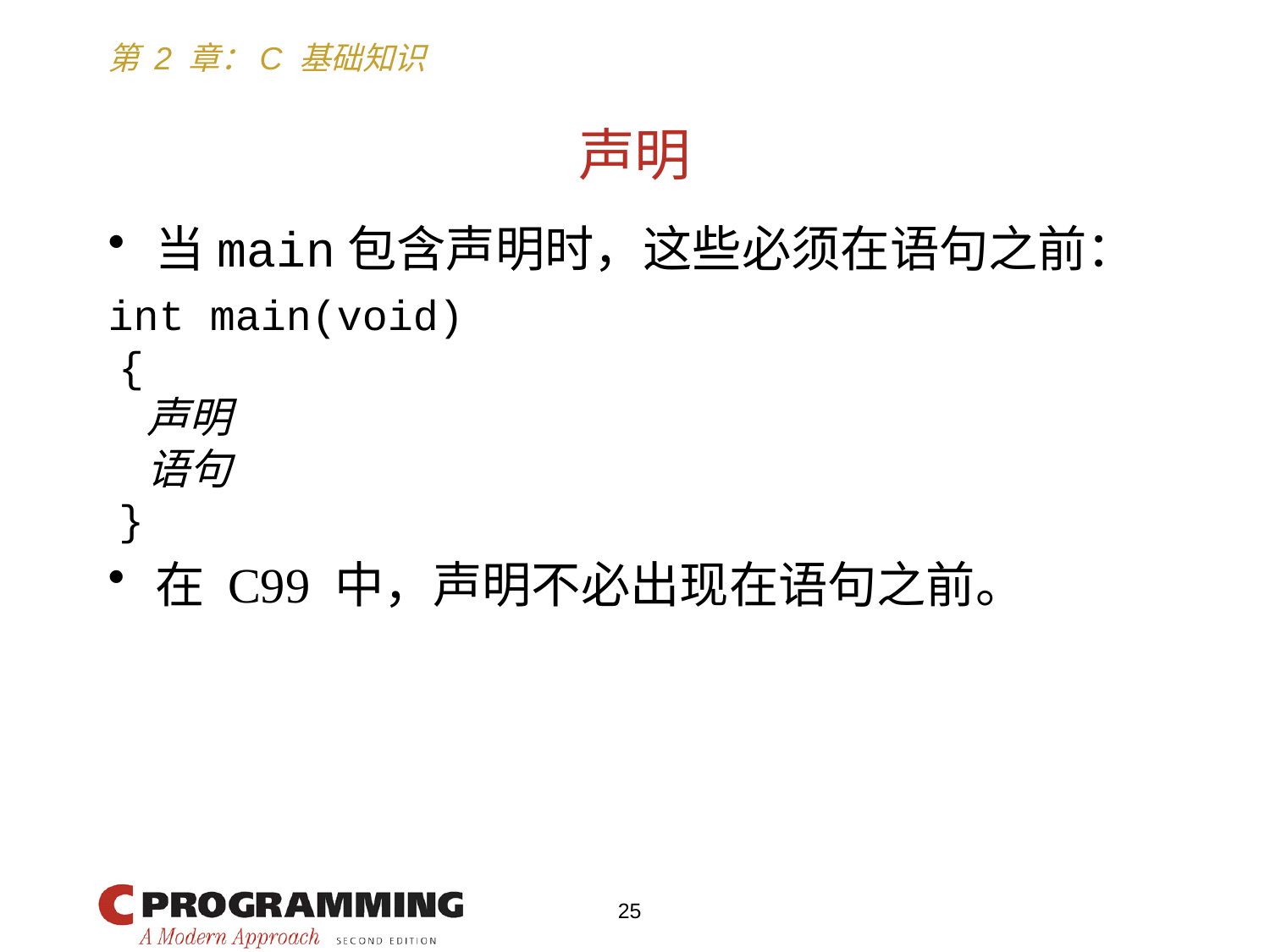

# 声明
当main包含声明时，这些必须在语句之前：
int main(void)
 {
   声明
   语句
 }
在 C99 中，声明不必出现在语句之前。

25